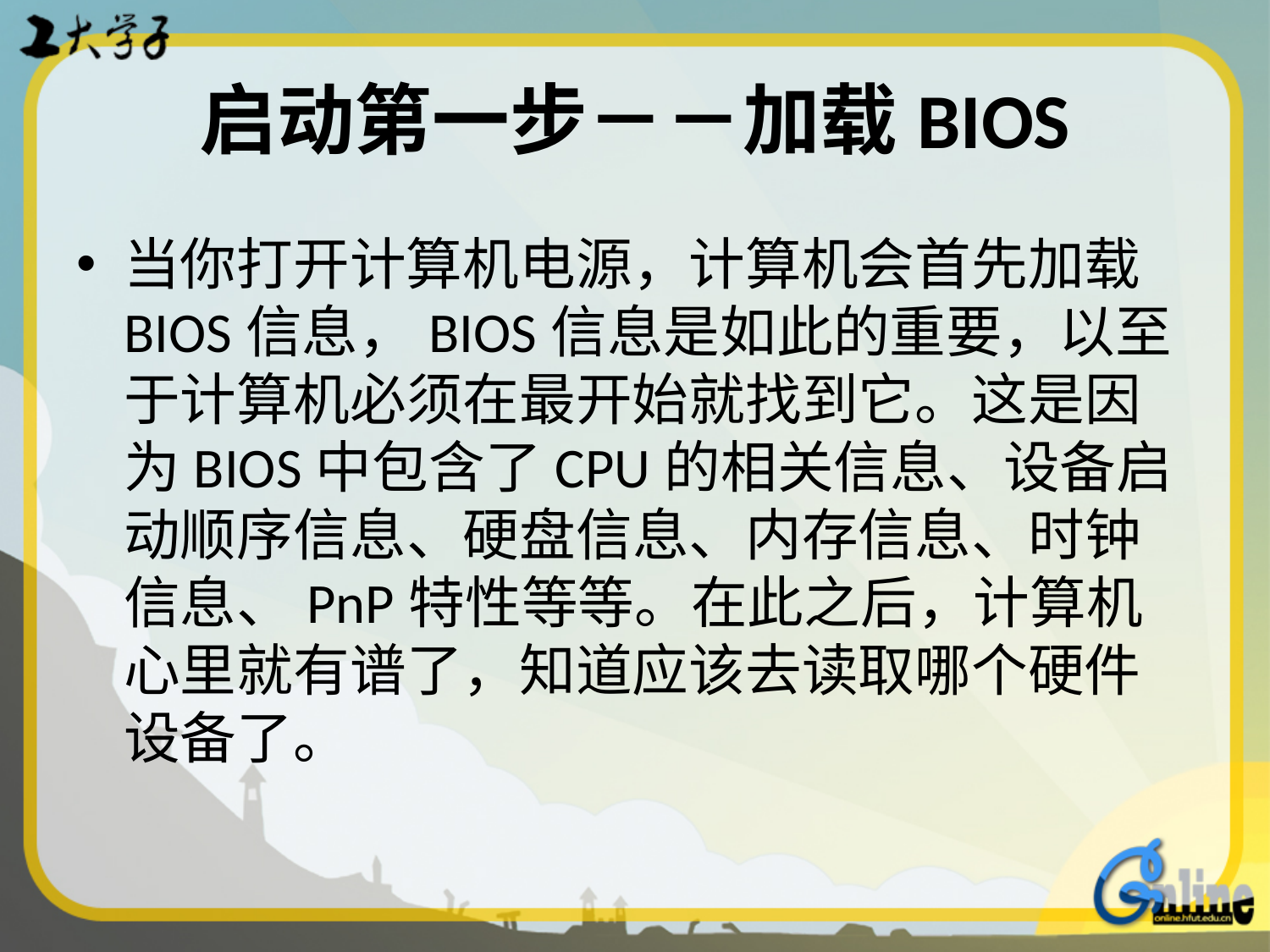

# 启动第一步－－加载BIOS
当你打开计算机电源，计算机会首先加载BIOS信息，BIOS信息是如此的重要，以至于计算机必须在最开始就找到它。这是因为BIOS中包含了CPU的相关信息、设备启动顺序信息、硬盘信息、内存信息、时钟信息、PnP特性等等。在此之后，计算机心里就有谱了，知道应该去读取哪个硬件设备了。